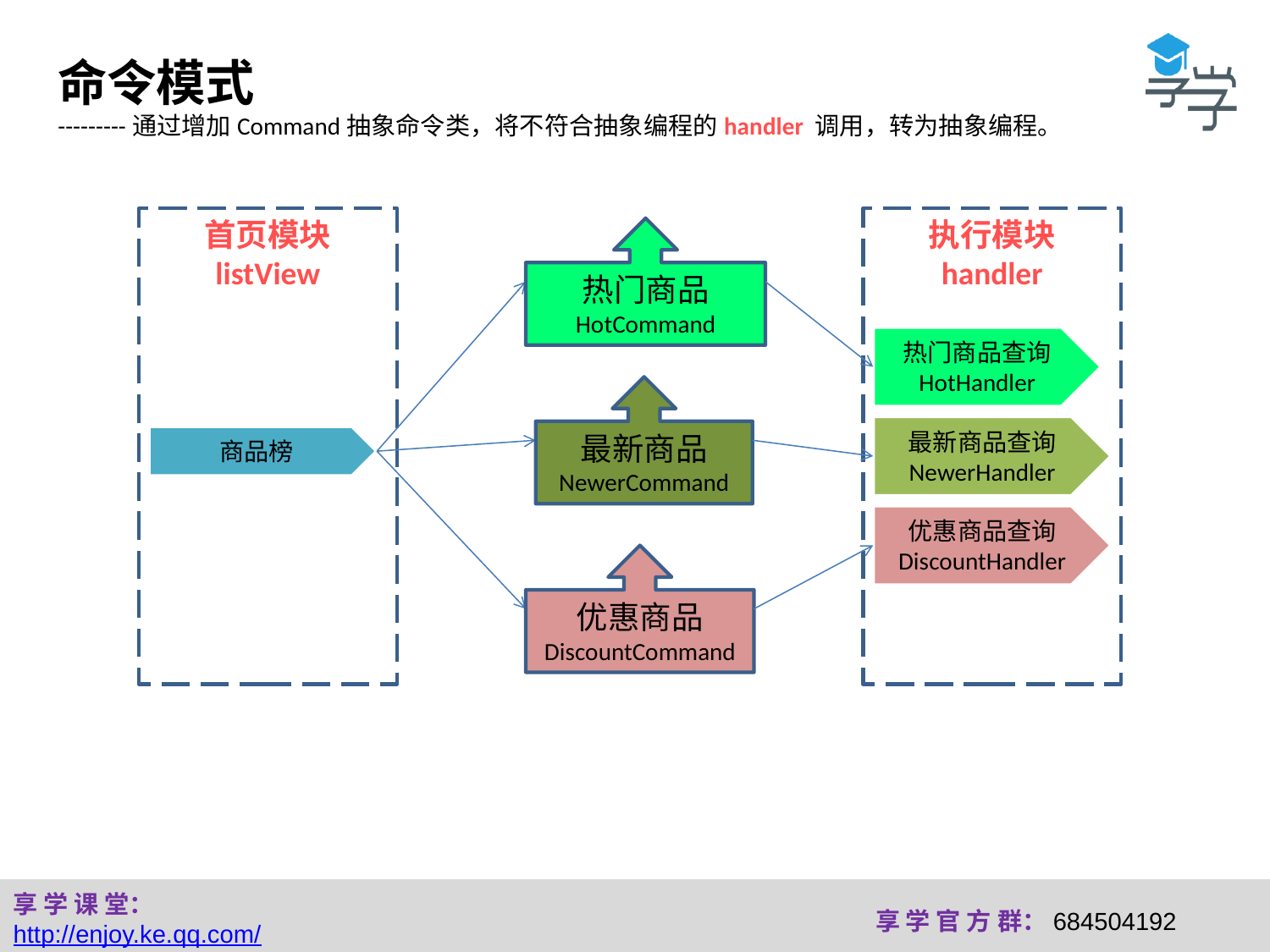

命令模式
---------通过增加Command抽象命令类，将不符合抽象编程的handler 调用，转为抽象编程。
首页模块
listView
执行模块
handler
热门商品
HotCommand
热门商品查询
HotHandler
最新商品
NewerCommand
最新商品查询
NewerHandler
商品榜
优惠商品查询
DiscountHandler
优惠商品
DiscountCommand